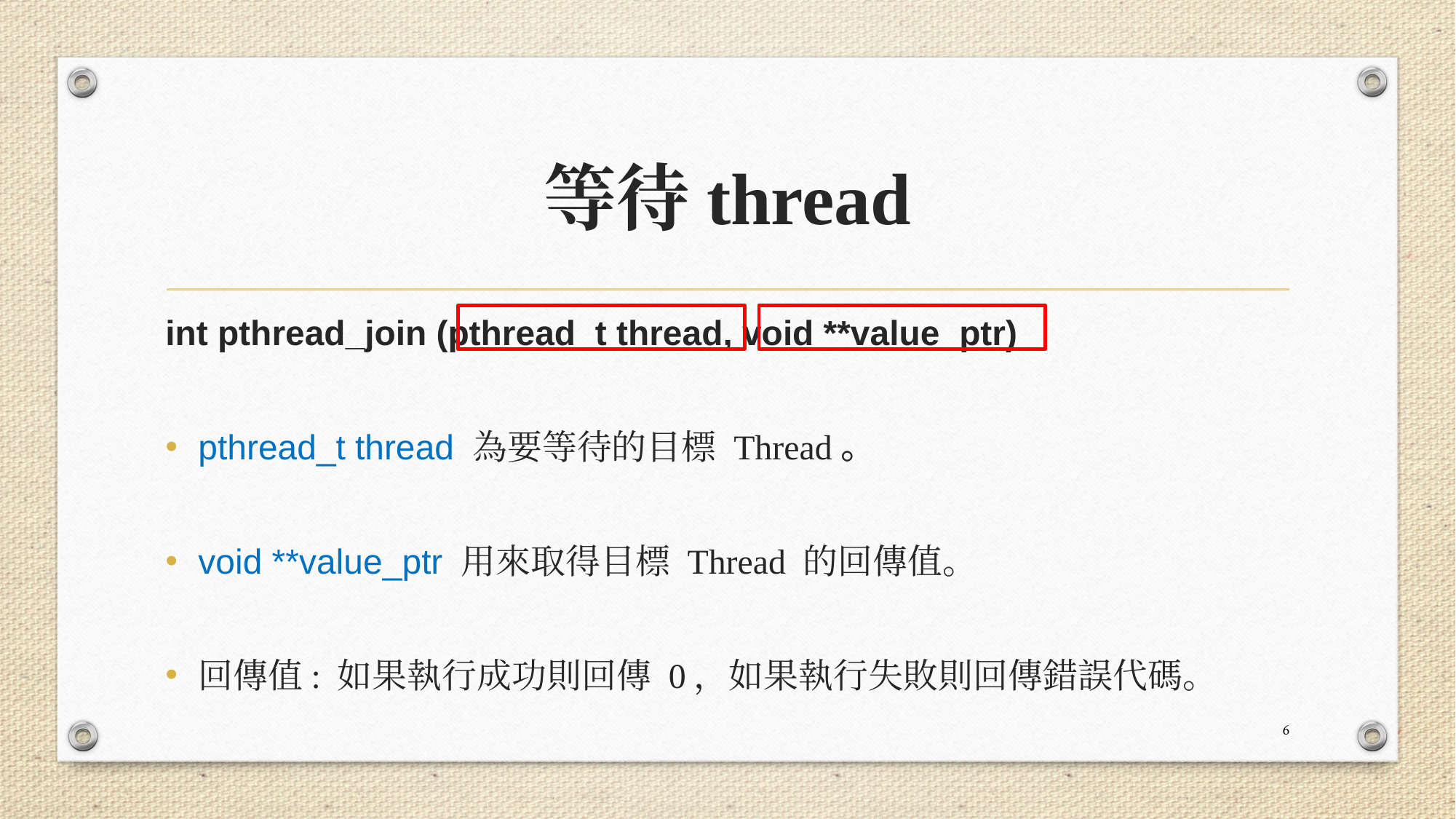

# 等待thread

int pthread_join (pthread_t thread, void **value_ptr)

pthread_t thread 為要等待的目標 Thread。

void **value_ptr 用來取得目標 Thread 的回傳值。

回傳值: 如果執行成功則回傳 0，如果執行失敗則回傳錯誤代碼。

6